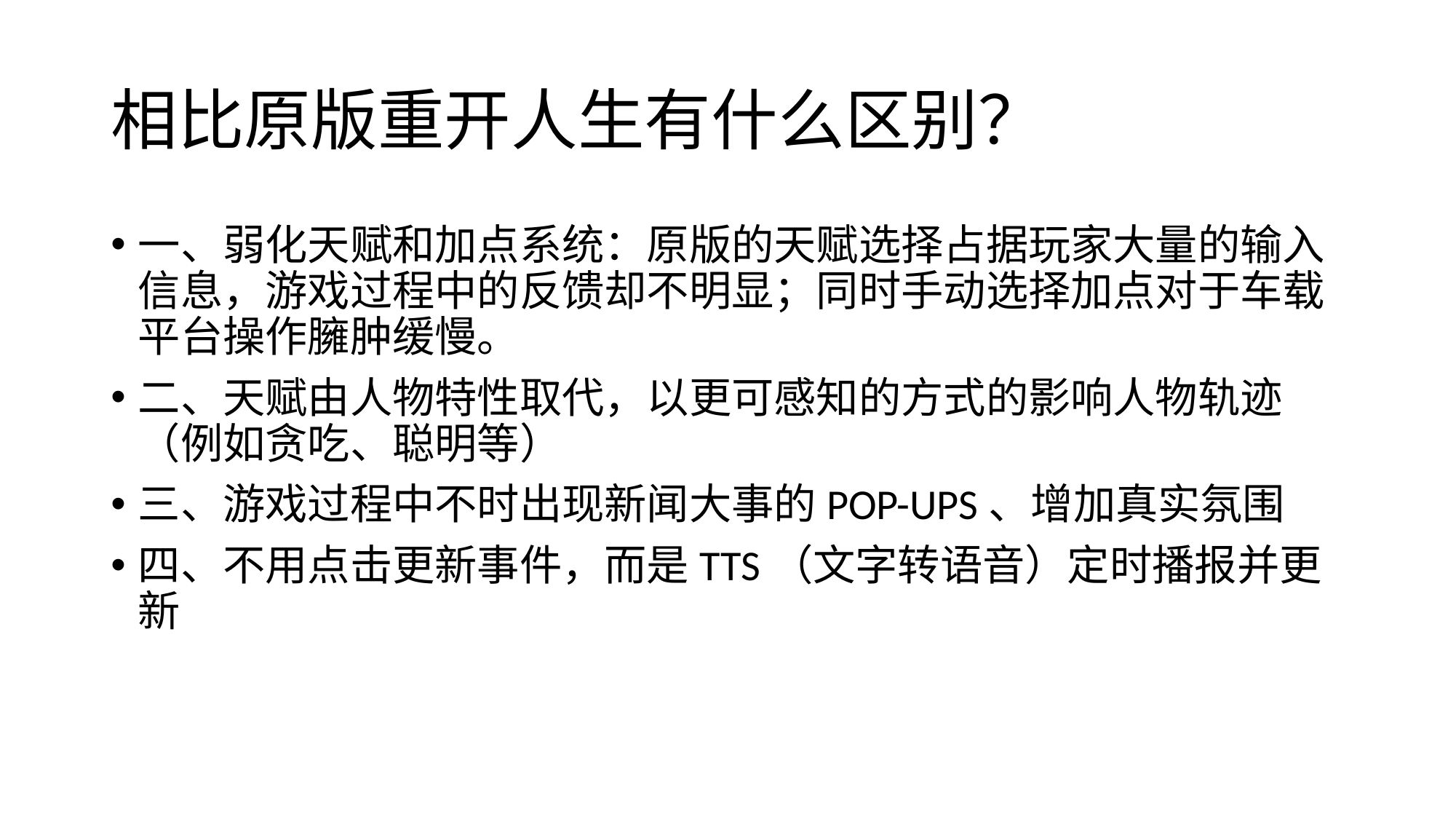

# 相比原版重开人生有什么区别？
一、弱化天赋和加点系统：原版的天赋选择占据玩家大量的输入信息，游戏过程中的反馈却不明显；同时手动选择加点对于车载平台操作臃肿缓慢。
二、天赋由人物特性取代，以更可感知的方式的影响人物轨迹（例如贪吃、聪明等）
三、游戏过程中不时出现新闻大事的POP-UPS、增加真实氛围
四、不用点击更新事件，而是TTS（文字转语音）定时播报并更新